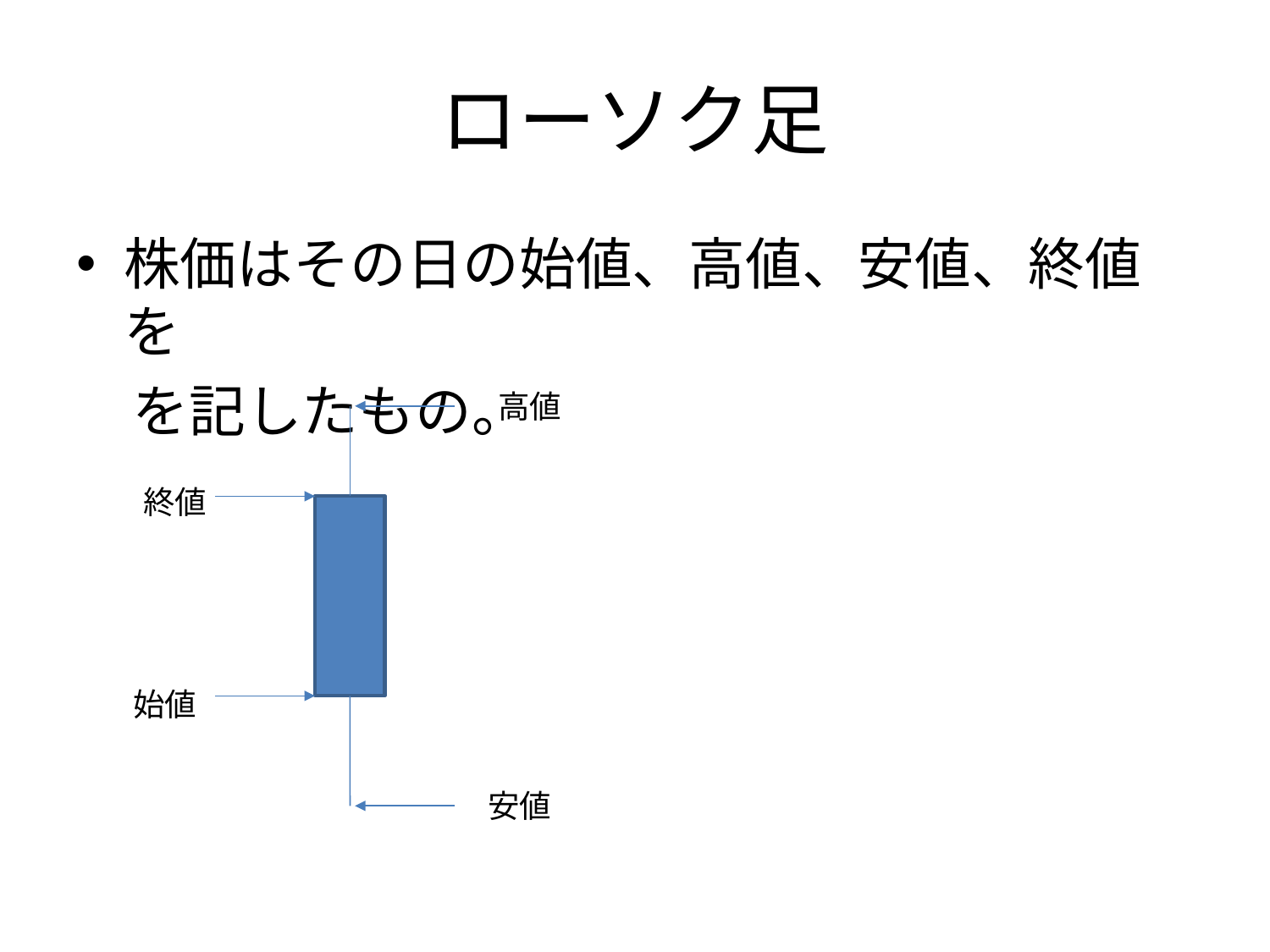

# ローソク足
株価はその日の始値、高値、安値、終値を
　を記したもの。

高値
終値

始値
安値